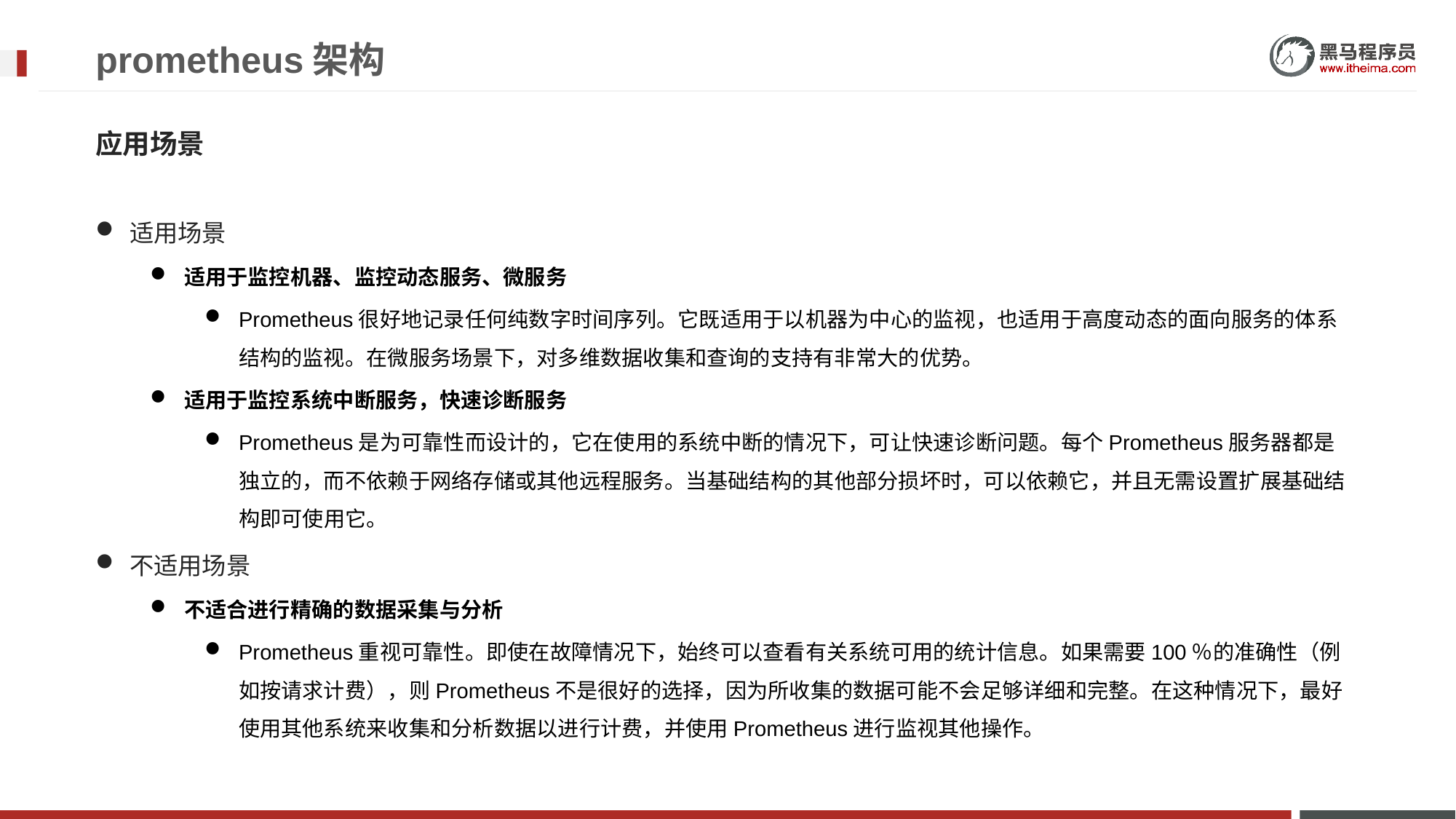

# prometheus架构
应用场景
适用场景
适用于监控机器、监控动态服务、微服务
Prometheus很好地记录任何纯数字时间序列。它既适用于以机器为中心的监视，也适用于高度动态的面向服务的体系结构的监视。在微服务场景下，对多维数据收集和查询的支持有非常大的优势。
适用于监控系统中断服务，快速诊断服务
Prometheus是为可靠性而设计的，它在使用的系统中断的情况下，可让快速诊断问题。每个Prometheus服务器都是独立的，而不依赖于网络存储或其他远程服务。当基础结构的其他部分损坏时，可以依赖它，并且无需设置扩展基础结构即可使用它。
不适用场景
不适合进行精确的数据采集与分析
Prometheus重视可靠性。即使在故障情况下，始终可以查看有关系统可用的统计信息。如果需要100％的准确性（例如按请求计费），则Prometheus不是很好的选择，因为所收集的数据可能不会足够详细和完整。在这种情况下，最好使用其他系统来收集和分析数据以进行计费，并使用Prometheus进行监视其他操作。